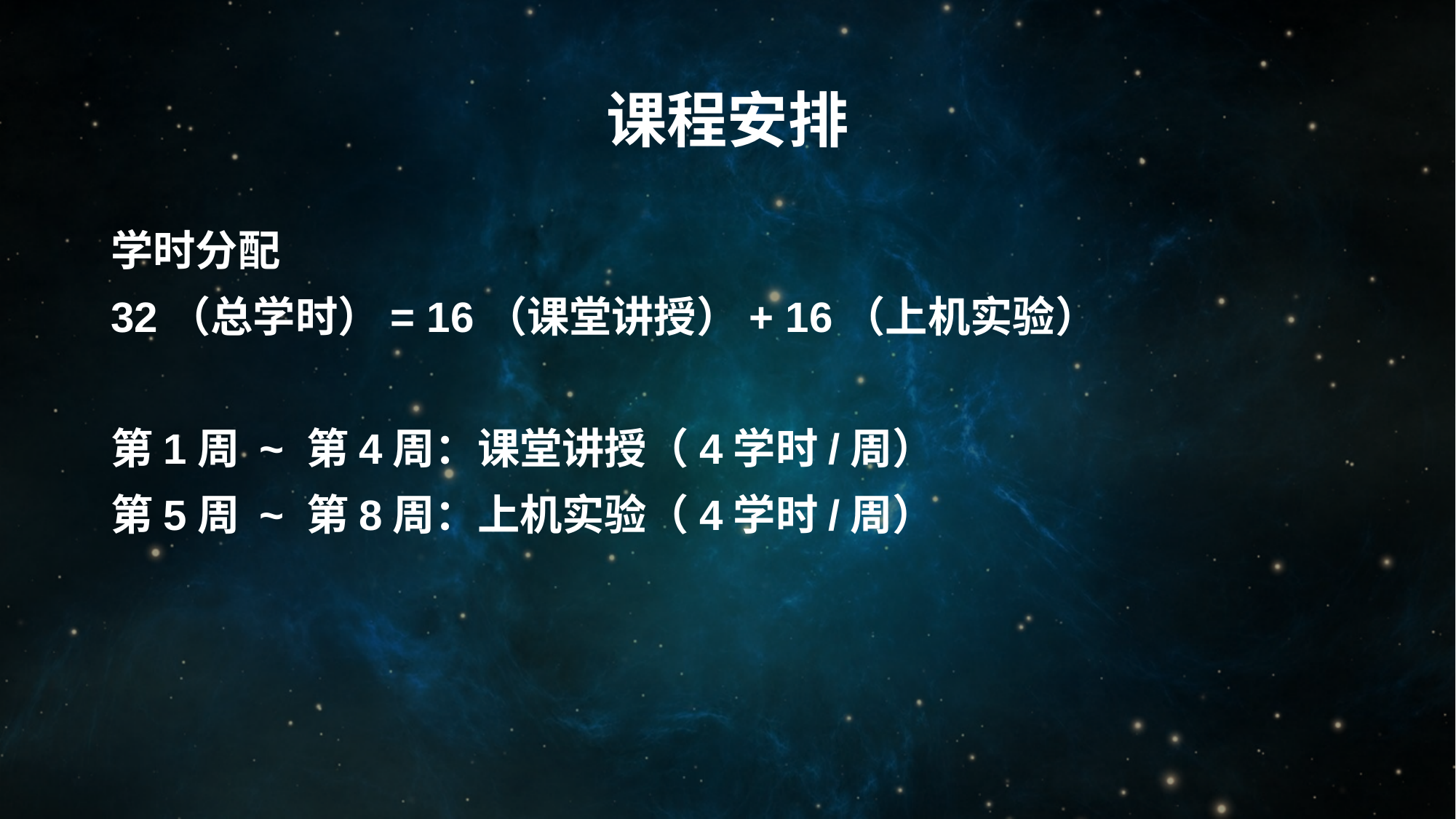

# 课程安排
学时分配
32（总学时）= 16（课堂讲授）+ 16（上机实验）

第1周 ~ 第4周：课堂讲授（4学时/周）
第5周 ~ 第8周：上机实验（4学时/周）